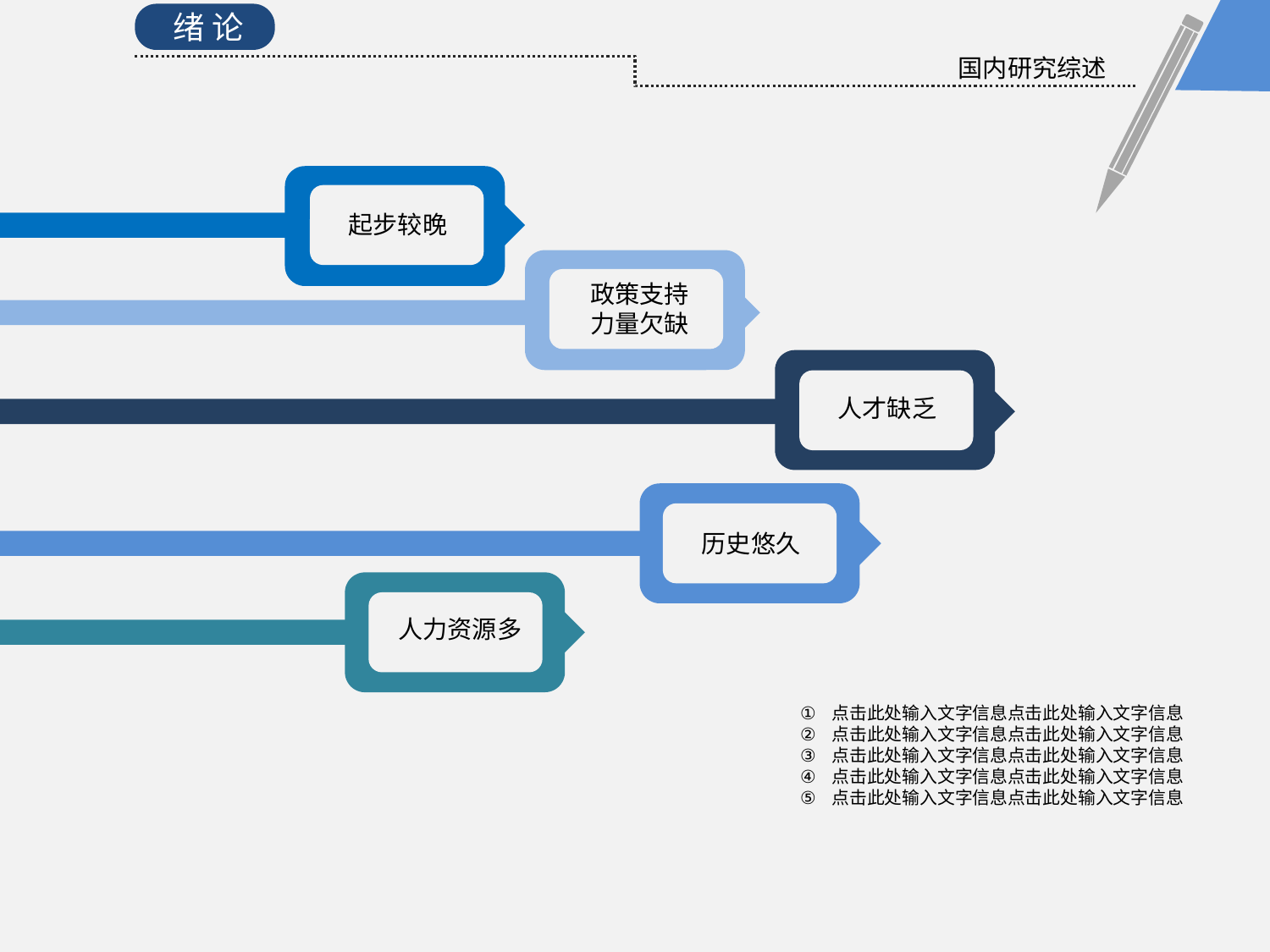

绪 论

国内研究综述

起步较晚

政策支持
力量欠缺

人才缺乏

历史悠久

人力资源多

点击此处输入文字信息点击此处输入文字信息
点击此处输入文字信息点击此处输入文字信息
点击此处输入文字信息点击此处输入文字信息
点击此处输入文字信息点击此处输入文字信息
点击此处输入文字信息点击此处输入文字信息